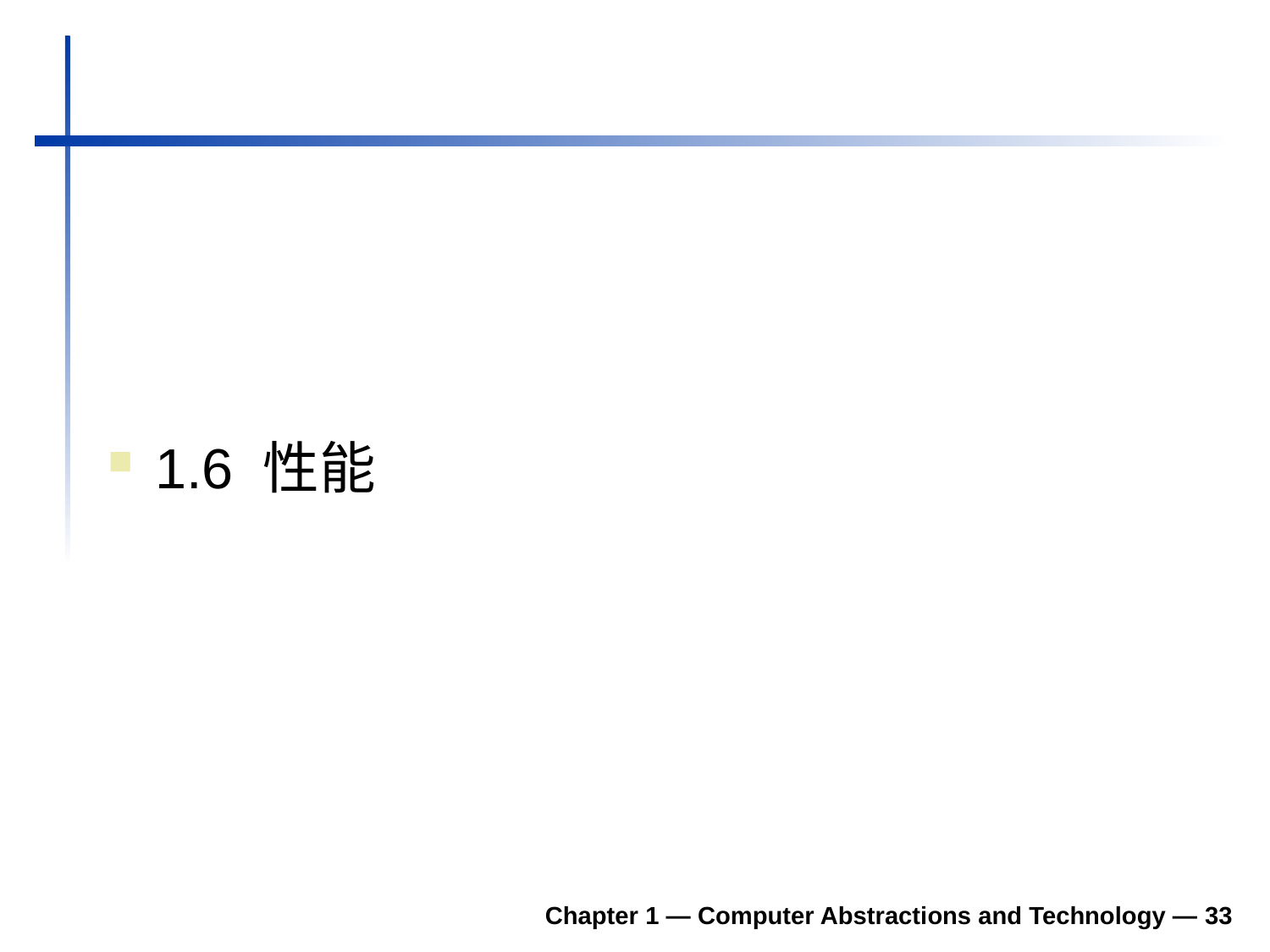

#
1.6 性能
Chapter 1 — Computer Abstractions and Technology — 33